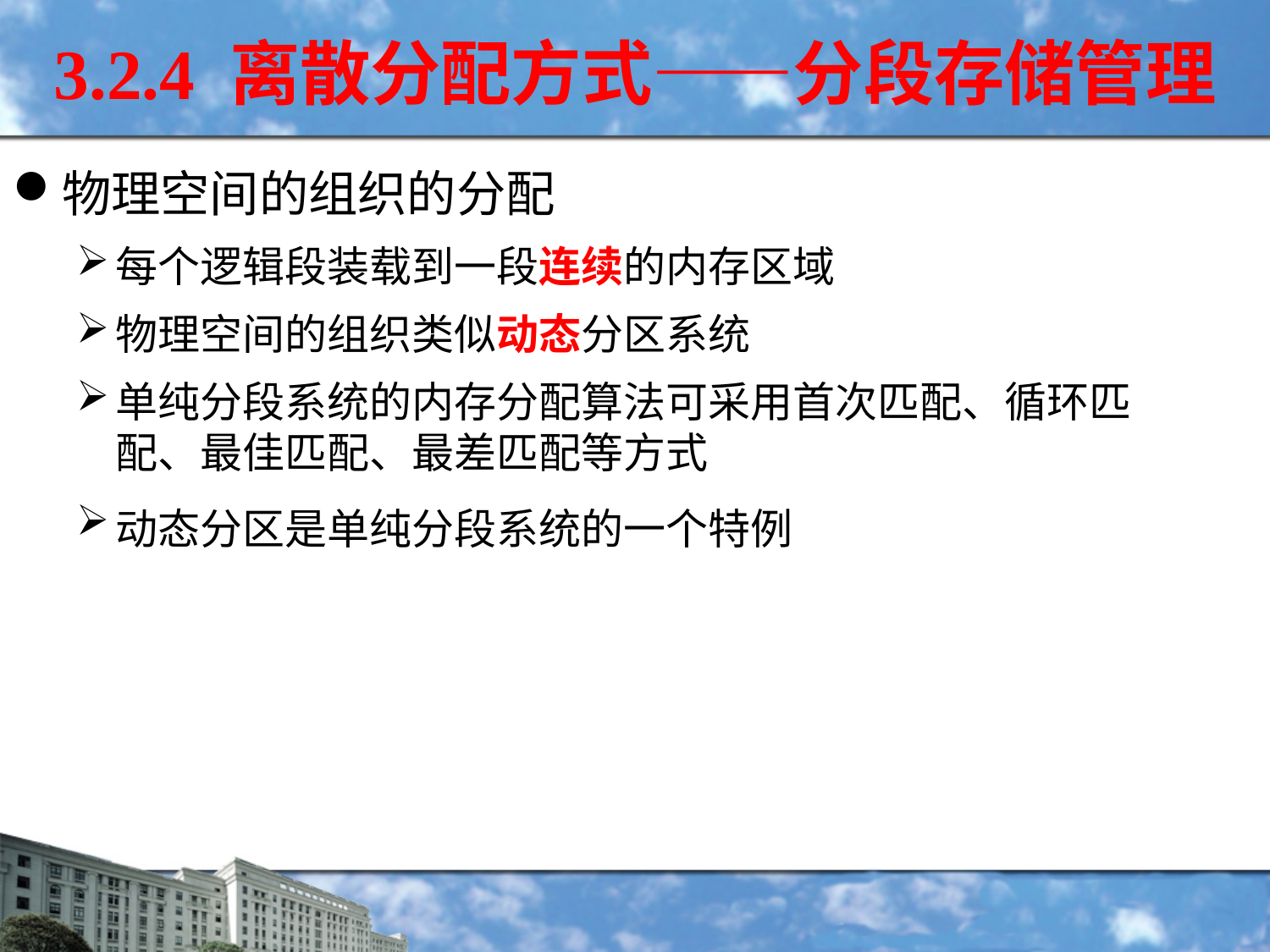

3.2.4 离散分配方式——分段存储管理
物理空间的组织的分配
每个逻辑段装载到一段连续的内存区域
物理空间的组织类似动态分区系统
单纯分段系统的内存分配算法可采用首次匹配、循环匹配、最佳匹配、最差匹配等方式
动态分区是单纯分段系统的一个特例